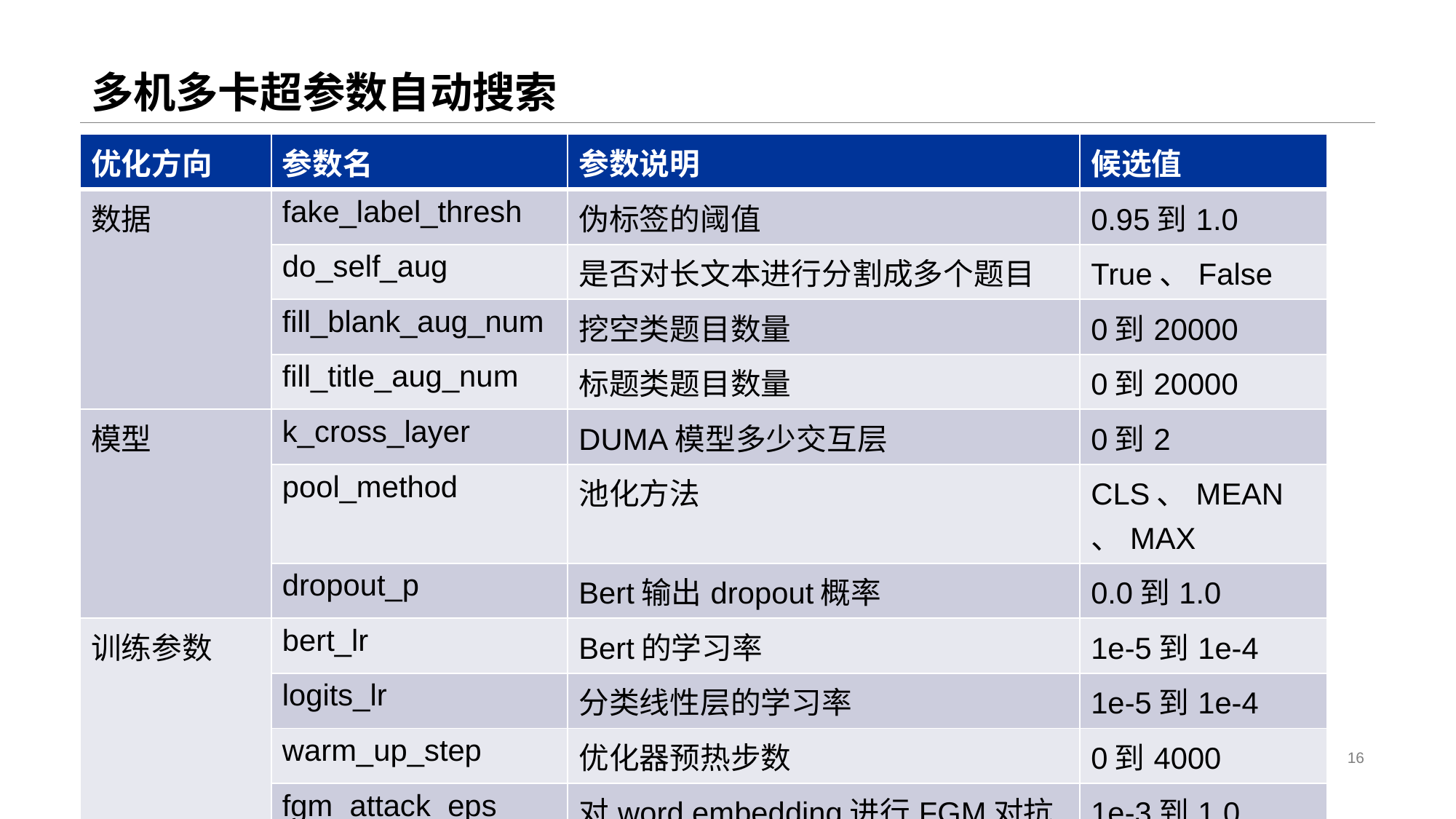

# 多机多卡超参数自动搜索
| 优化方向 | 参数名 | 参数说明 | 候选值 |
| --- | --- | --- | --- |
| 数据 | fake\_label\_thresh | 伪标签的阈值 | 0.95到1.0 |
| 数据 | do\_self\_aug | 是否对长文本进行分割成多个题目 | True、False |
| 数据 | fill\_blank\_aug\_num | 挖空类题目数量 | 0到20000 |
| 数据 | fill\_title\_aug\_num | 标题类题目数量 | 0到20000 |
| 模型 | k\_cross\_layer | DUMA模型多少交互层 | 0到2 |
| 模型 | pool\_method | 池化方法 | CLS、MEAN、MAX |
| 模型 | dropout\_p | Bert输出dropout概率 | 0.0到1.0 |
| 训练参数 | bert\_lr | Bert的学习率 | 1e-5到1e-4 |
| 训练参数 | logits\_lr | 分类线性层的学习率 | 1e-5到1e-4 |
| 训练参数 | warm\_up\_step | 优化器预热步数 | 0到4000 |
|  | fgm\_attack\_eps | 对word embedding进行FGM对抗训练，eps值 | 1e-3到1.0 |
16